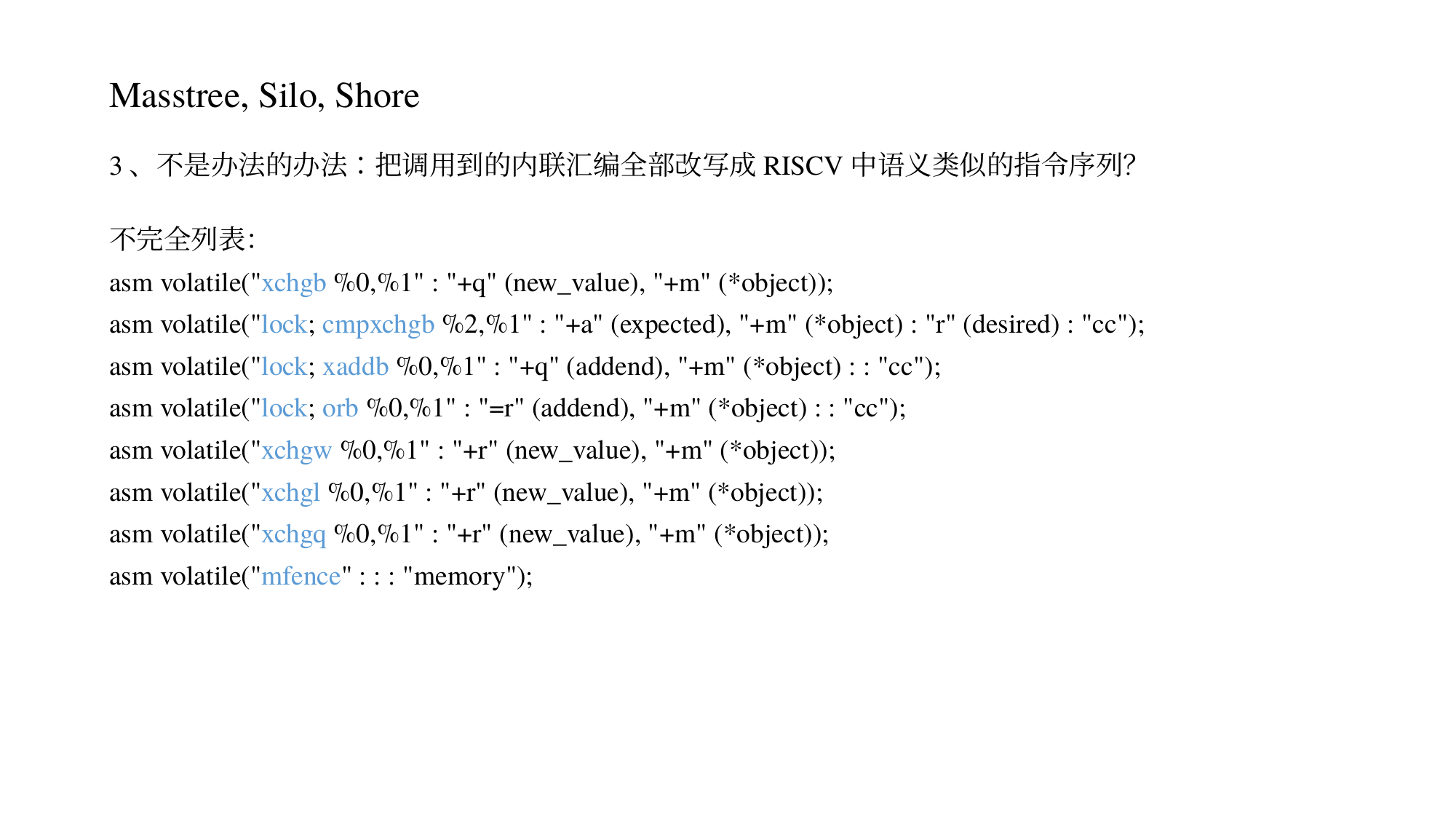

Masstree, Silo, Shore

3、不是办法的办法：把调用到的内联汇编全部改写成RISCV中语义类似的指令序列？

不完全列表：
asm volatile("xchgb %0,%1" : "+q" (new_value), "+m" (*object));
asm volatile("lock; cmpxchgb %2,%1" : "+a" (expected), "+m" (*object) : "r" (desired) : "cc");
asm volatile("lock; xaddb %0,%1" : "+q" (addend), "+m" (*object) : : "cc");
asm volatile("lock; orb %0,%1" : "=r" (addend), "+m" (*object) : : "cc");
asm volatile("xchgw %0,%1" : "+r" (new_value), "+m" (*object));
asm volatile("xchgl %0,%1" : "+r" (new_value), "+m" (*object));
asm volatile("xchgq %0,%1" : "+r" (new_value), "+m" (*object));
asm volatile("mfence" : : : "memory");